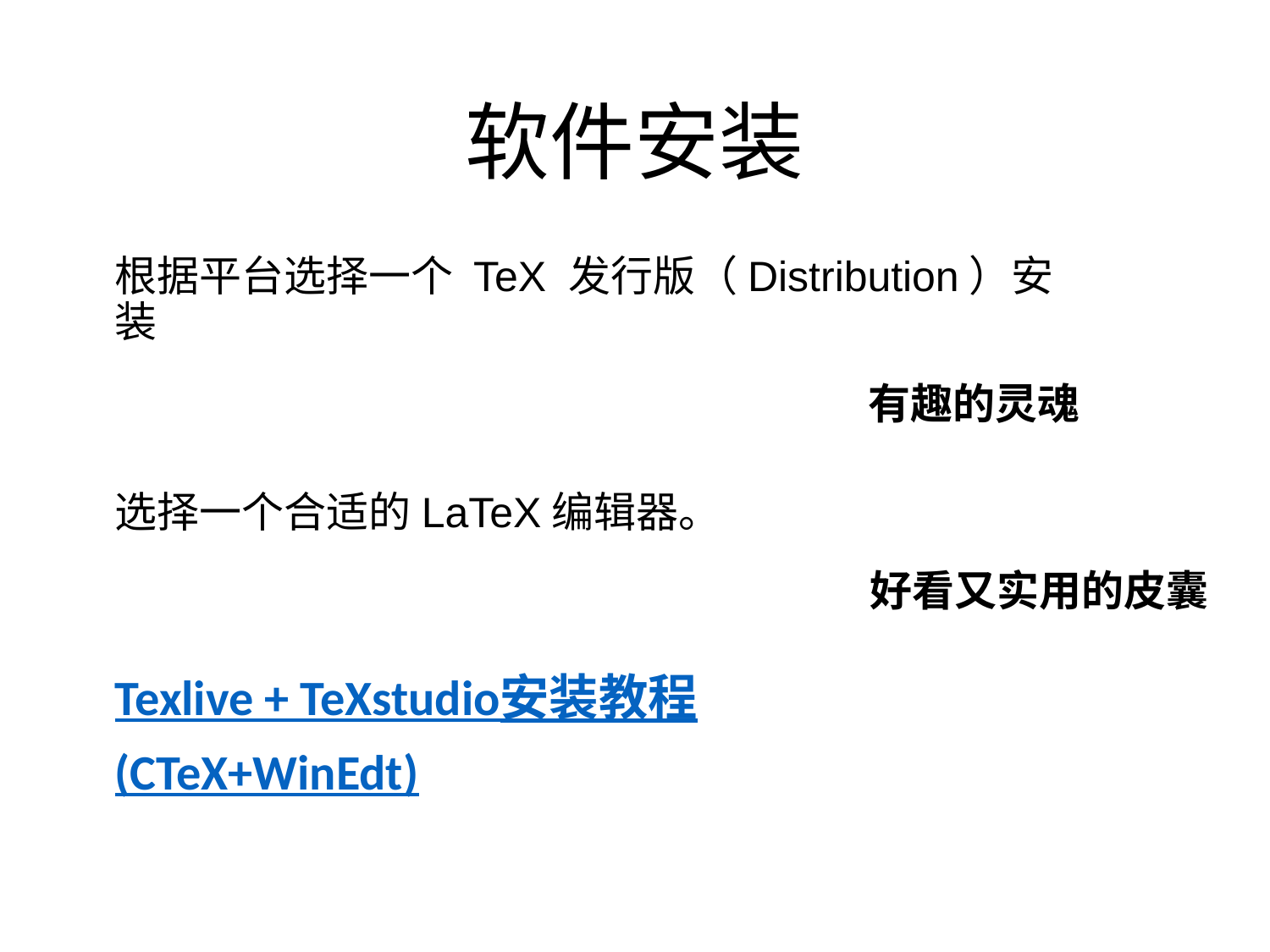

# 软件安装
根据平台选择一个 TeX 发行版（Distribution）安装

选择一个合适的LaTeX编辑器。

Texlive + TeXstudio安装教程
(CTeX+WinEdt)

有趣的灵魂
好看又实用的皮囊